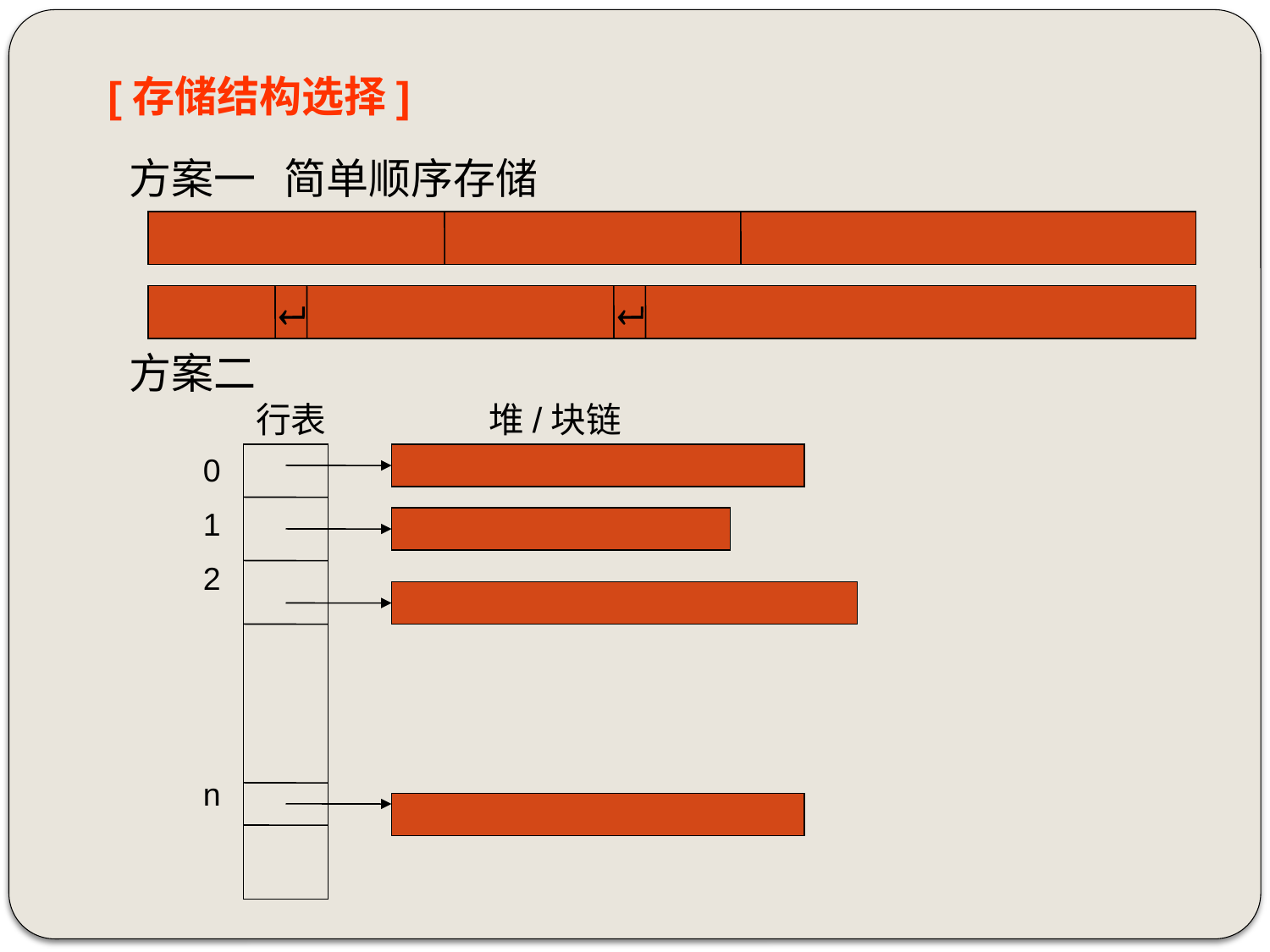

[存储结构选择]
方案一   简单顺序存储

↵

↵

方案二

行表
堆/块链
0
1
2

n